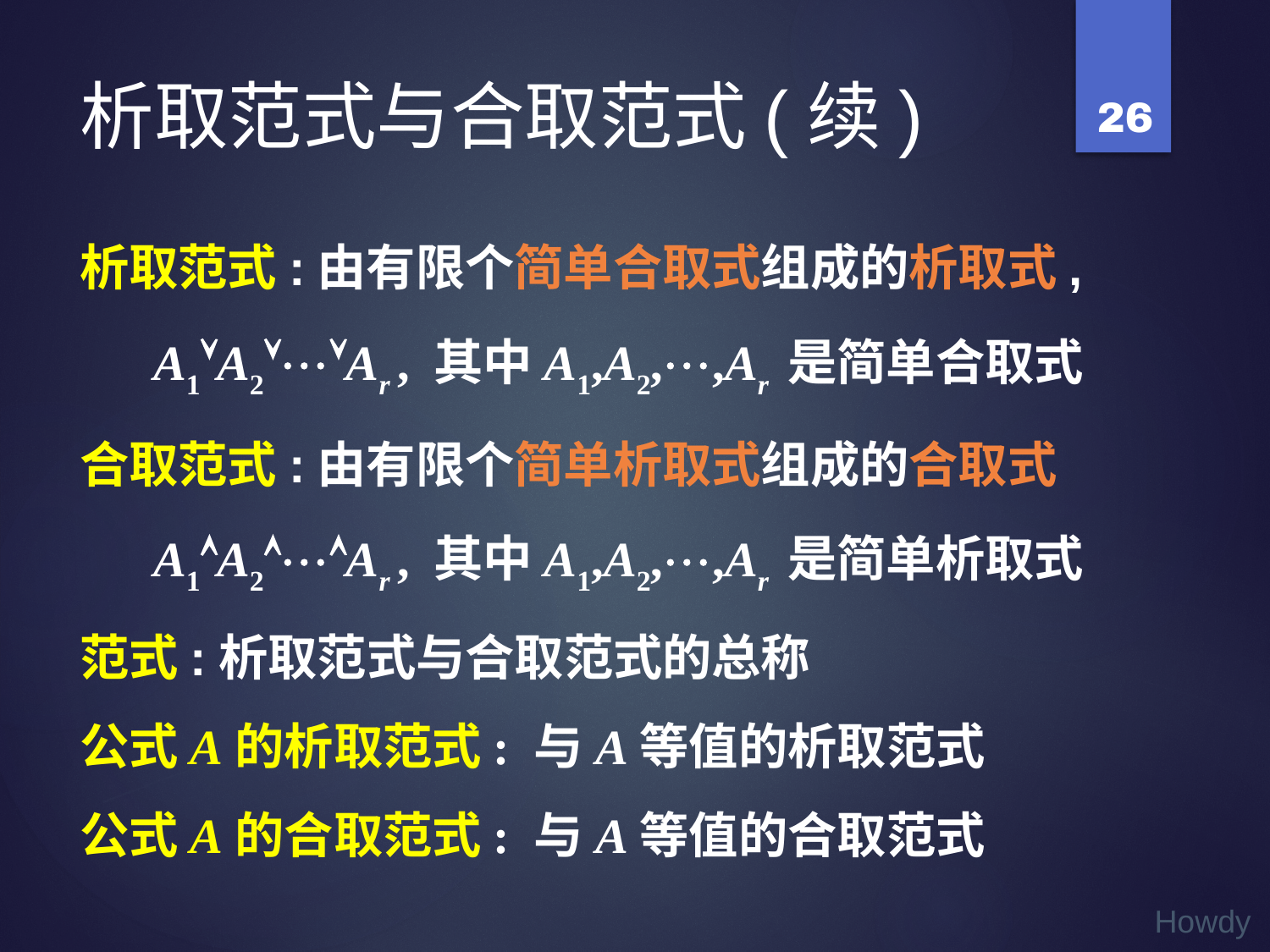

26
# 析取范式与合取范式(续)
析取范式:由有限个简单合取式组成的析取式,
      A1∨A2∨…∨Ar , 其中A1,A2,…,Ar 是简单合取式
合取范式:由有限个简单析取式组成的合取式
      A1∧A2∧…∧Ar , 其中A1,A2,…,Ar 是简单析取式
范式:析取范式与合取范式的总称
公式A的析取范式: 与A等值的析取范式
公式A的合取范式: 与A等值的合取范式